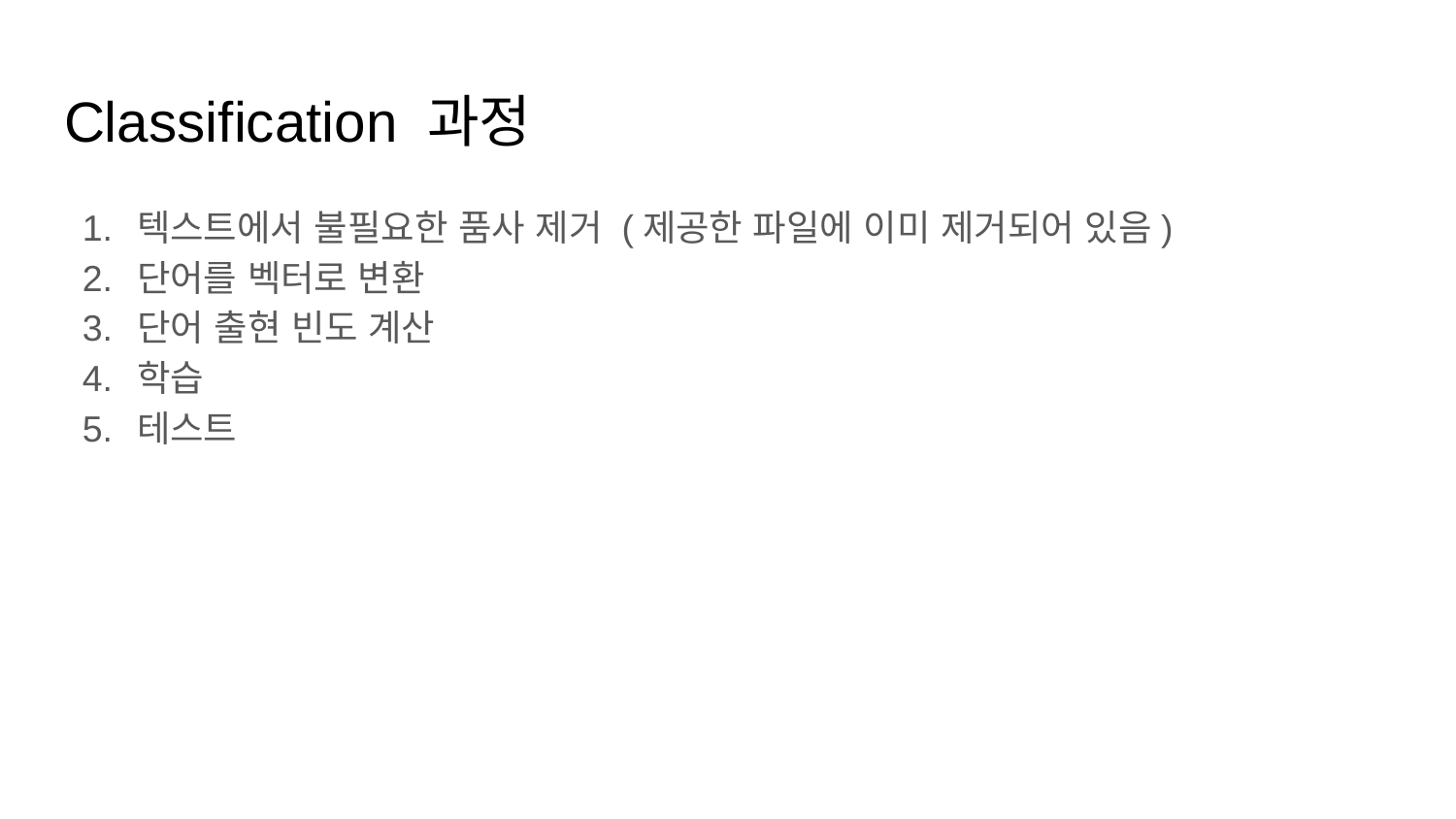

# Classification 과정
텍스트에서 불필요한 품사 제거 (제공한 파일에 이미 제거되어 있음)
단어를 벡터로 변환
단어 출현 빈도 계산
학습
테스트